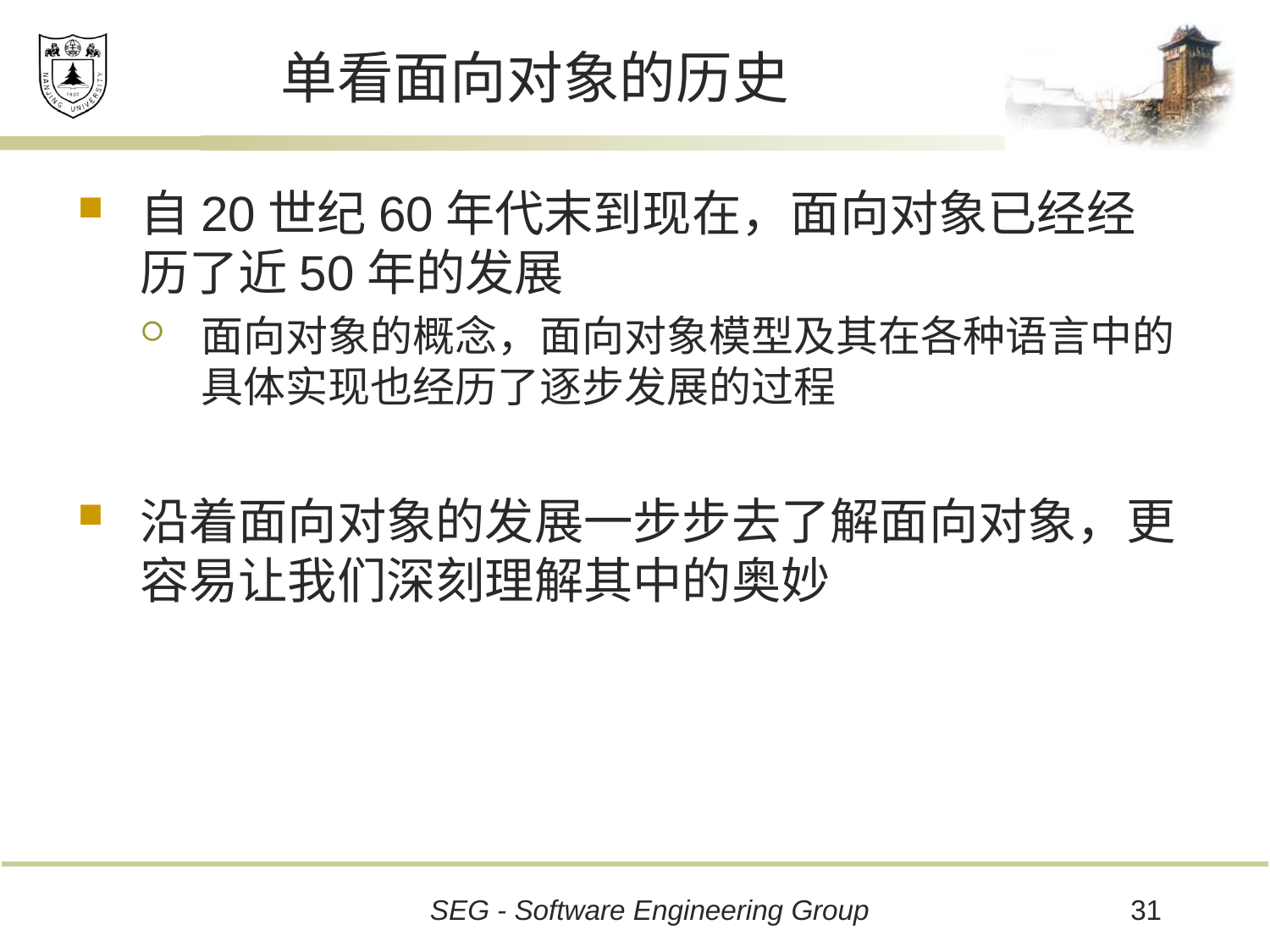

# 单看面向对象的历史
自20世纪60年代末到现在，面向对象已经经历了近50年的发展
面向对象的概念，面向对象模型及其在各种语言中的具体实现也经历了逐步发展的过程

沿着面向对象的发展一步步去了解面向对象，更容易让我们深刻理解其中的奥妙

31
SEG - Software Engineering Group